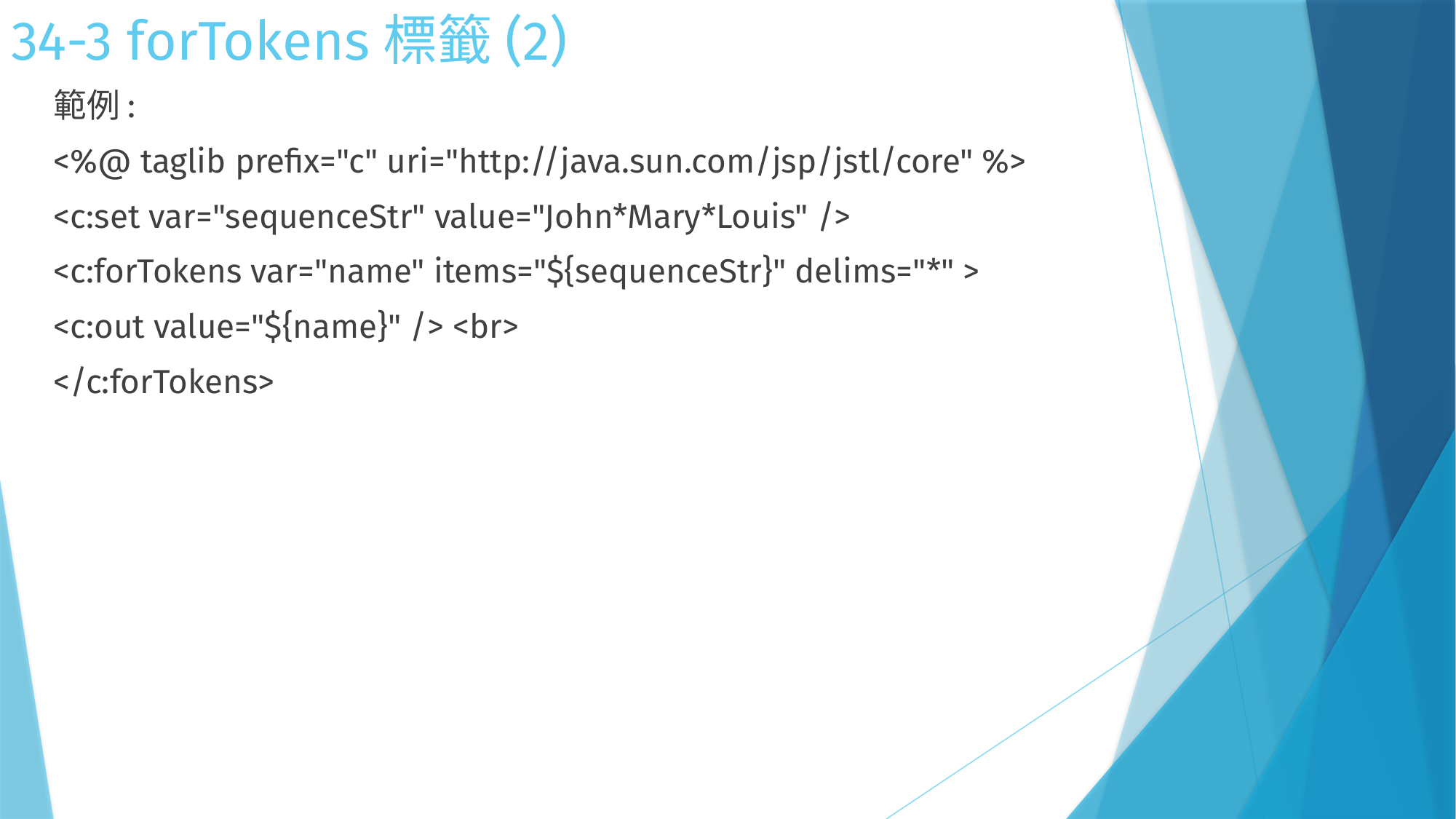

# 34-3 forTokens標籤(2)
範例:
<%@ taglib prefix="c" uri="http://java.sun.com/jsp/jstl/core" %>
<c:set var="sequenceStr" value="John*Mary*Louis" />
<c:forTokens var="name" items="${sequenceStr}" delims="*" >
<c:out value="${name}" /> <br>
</c:forTokens>